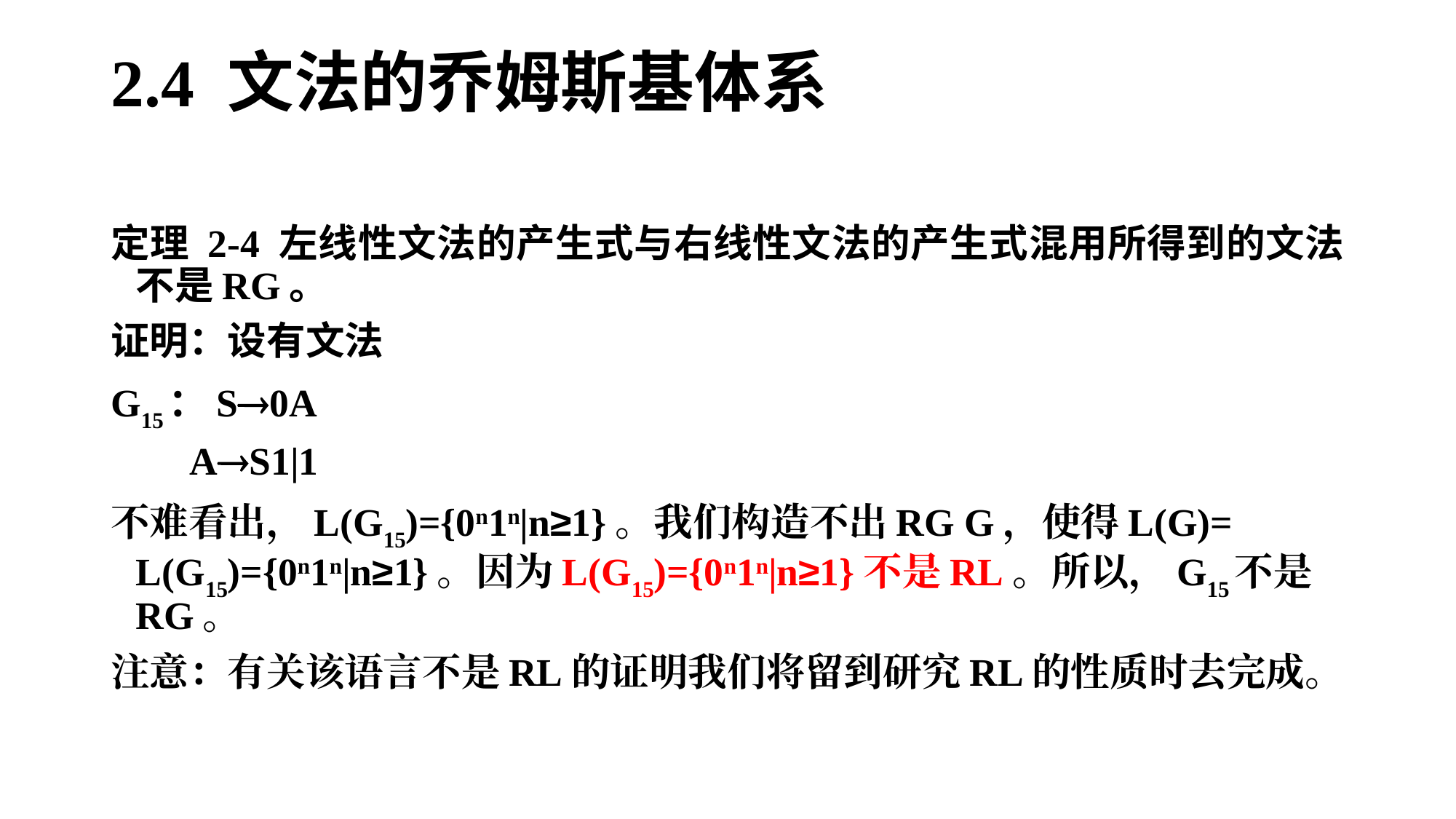

# 2.4 文法的乔姆斯基体系
定理 2-4 左线性文法的产生式与右线性文法的产生式混用所得到的文法不是RG。
证明：设有文法
G15：S→0A
        A→S1|1
不难看出，L(G15)={0n1n|n≥1}。我们构造不出RG G，使得L(G)= L(G15)={0n1n|n≥1}。因为L(G15)={0n1n|n≥1}不是RL。所以，G15不是RG。
注意：有关该语言不是RL的证明我们将留到研究RL的性质时去完成。
36